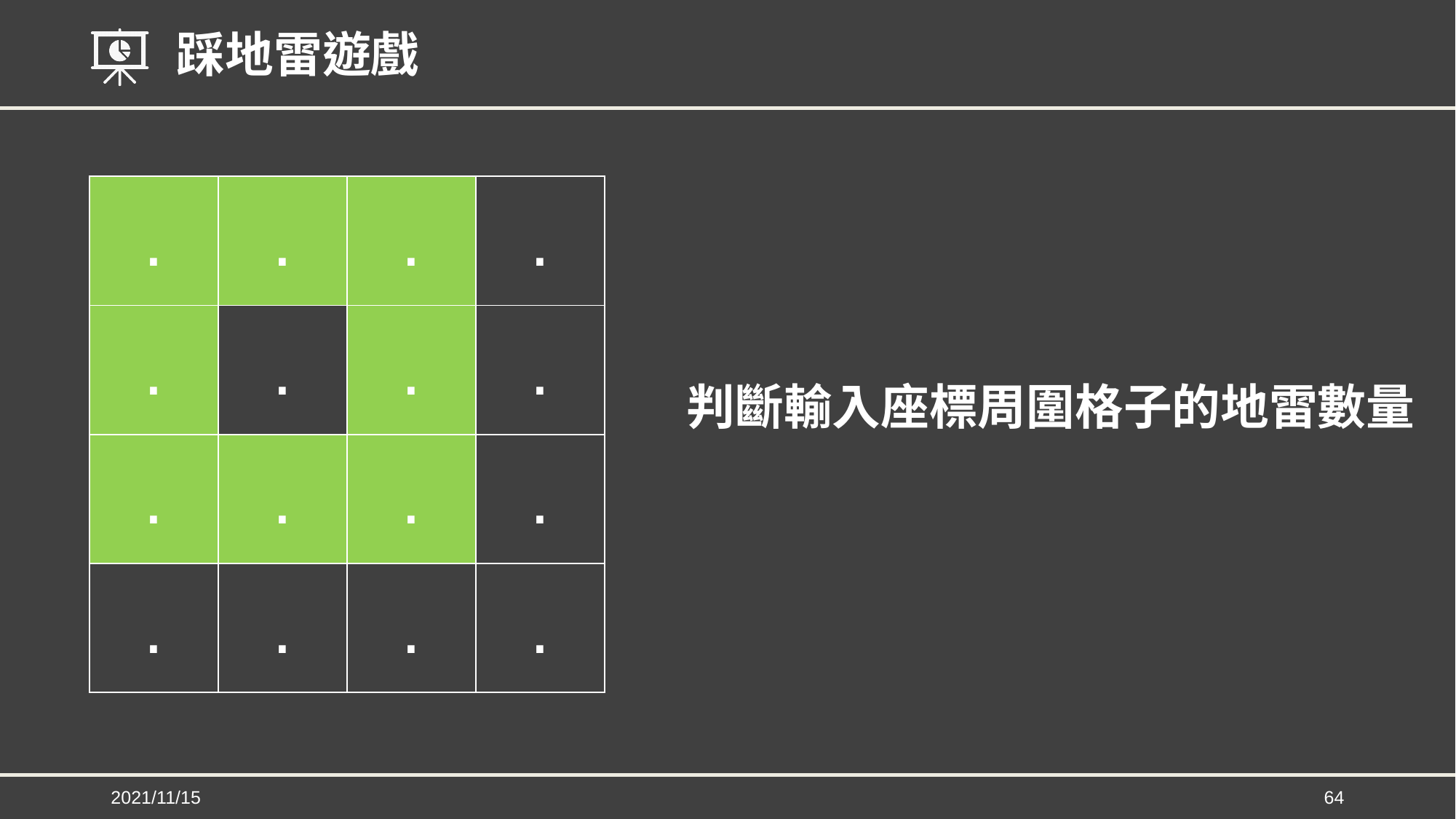

# 踩地雷遊戲
| . | . | . | . |
| --- | --- | --- | --- |
| . | . | . | . |
| . | . | . | . |
| . | . | . | . |
判斷輸入座標周圍格子的地雷數量
2021/11/15

64